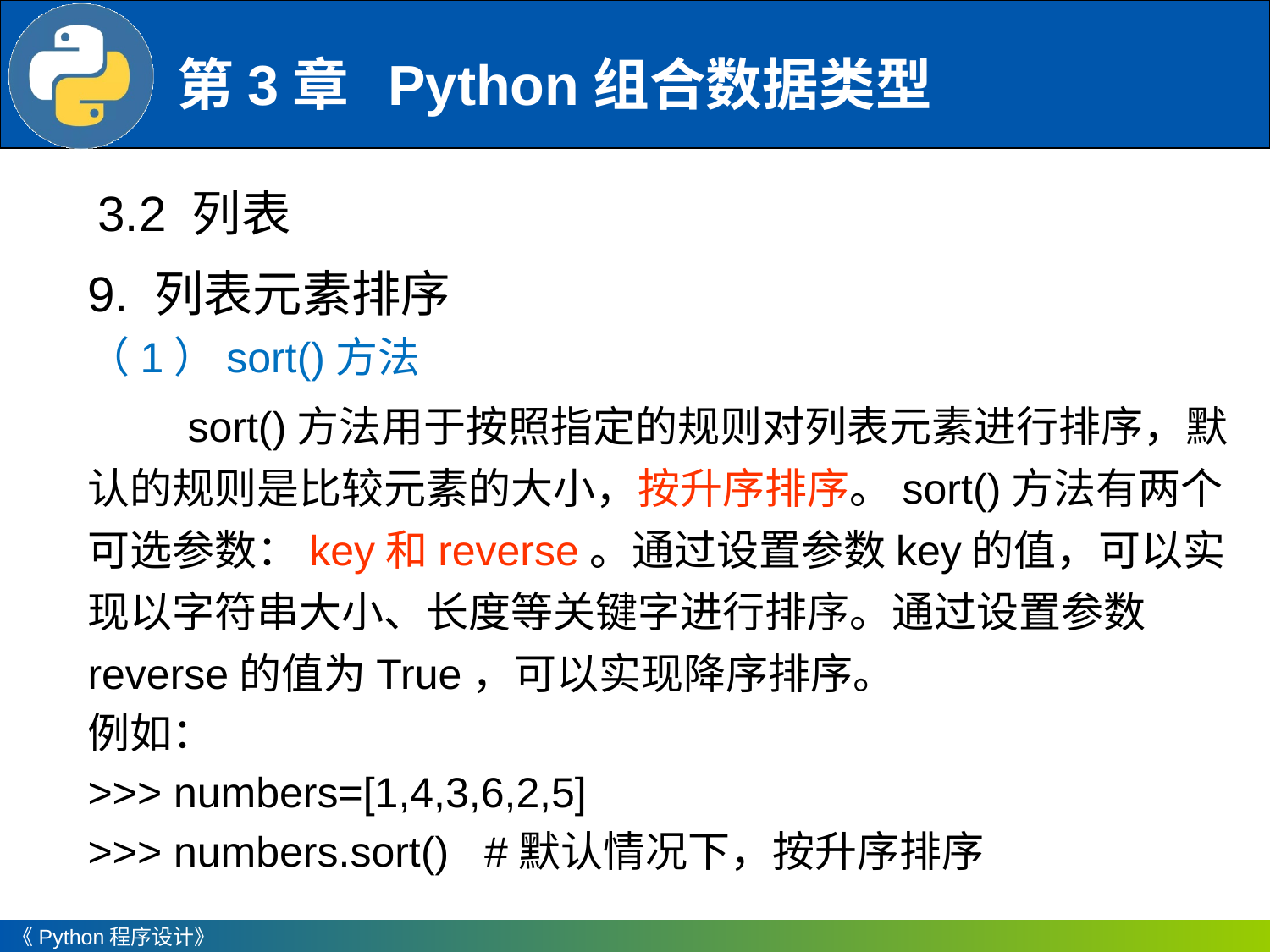

3.2 列表
9. 列表元素排序
（1）sort()方法
sort()方法用于按照指定的规则对列表元素进行排序，默认的规则是比较元素的大小，按升序排序。sort()方法有两个可选参数：key和reverse。通过设置参数key的值，可以实现以字符串大小、长度等关键字进行排序。通过设置参数reverse的值为True，可以实现降序排序。
例如：
>>> numbers=[1,4,3,6,2,5]
>>> numbers.sort()   #默认情况下，按升序排序